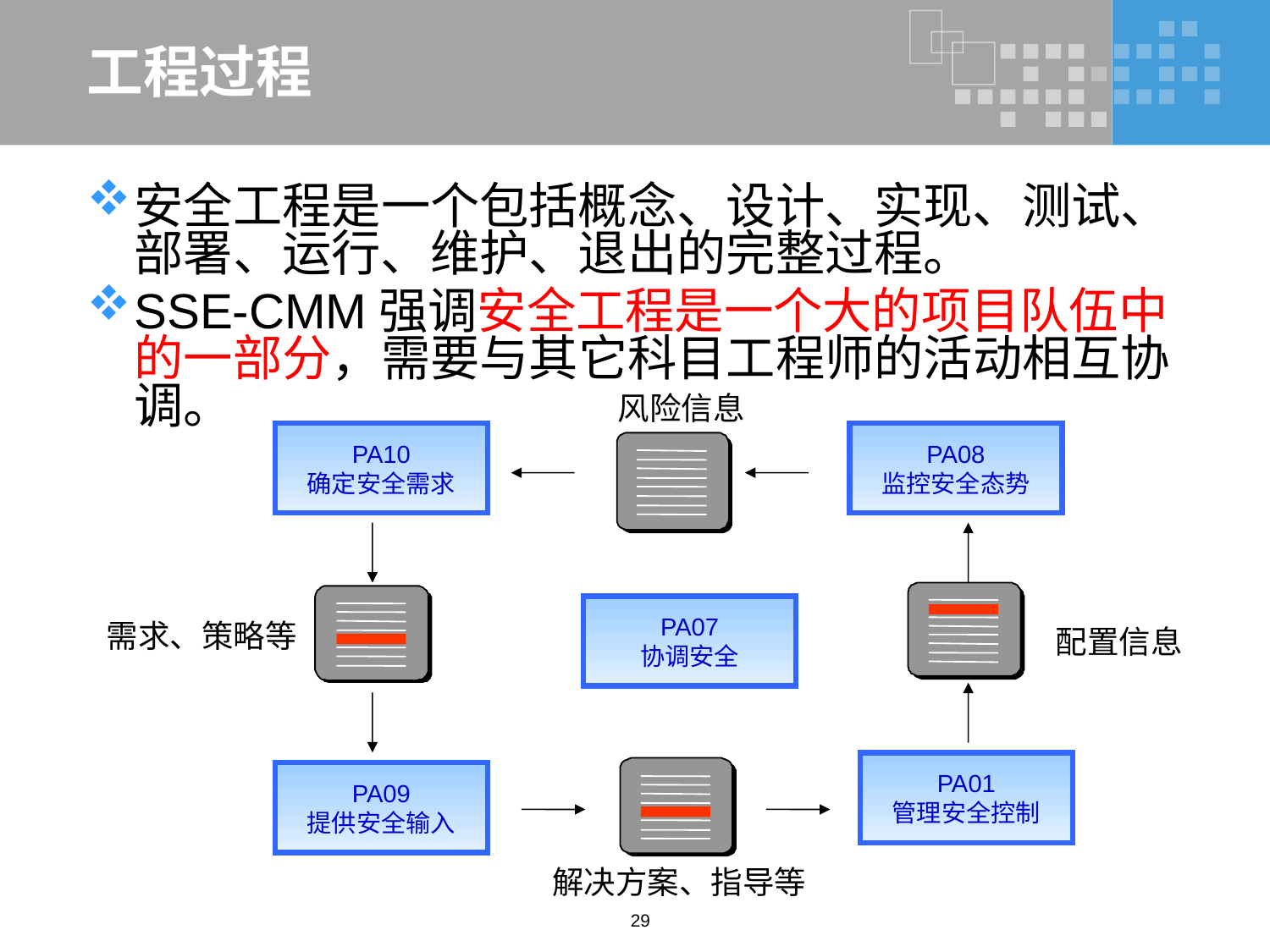

# 工程过程
安全工程是一个包括概念、设计、实现、测试、部署、运行、维护、退出的完整过程。
SSE-CMM强调安全工程是一个大的项目队伍中的一部分，需要与其它科目工程师的活动相互协调。

风险信息

PA10
确定安全需求
PA08
监控安全态势

PA07
协调安全

需求、策略等
配置信息

PA01
管理安全控制

PA09
提供安全输入

解决方案、指导等
29